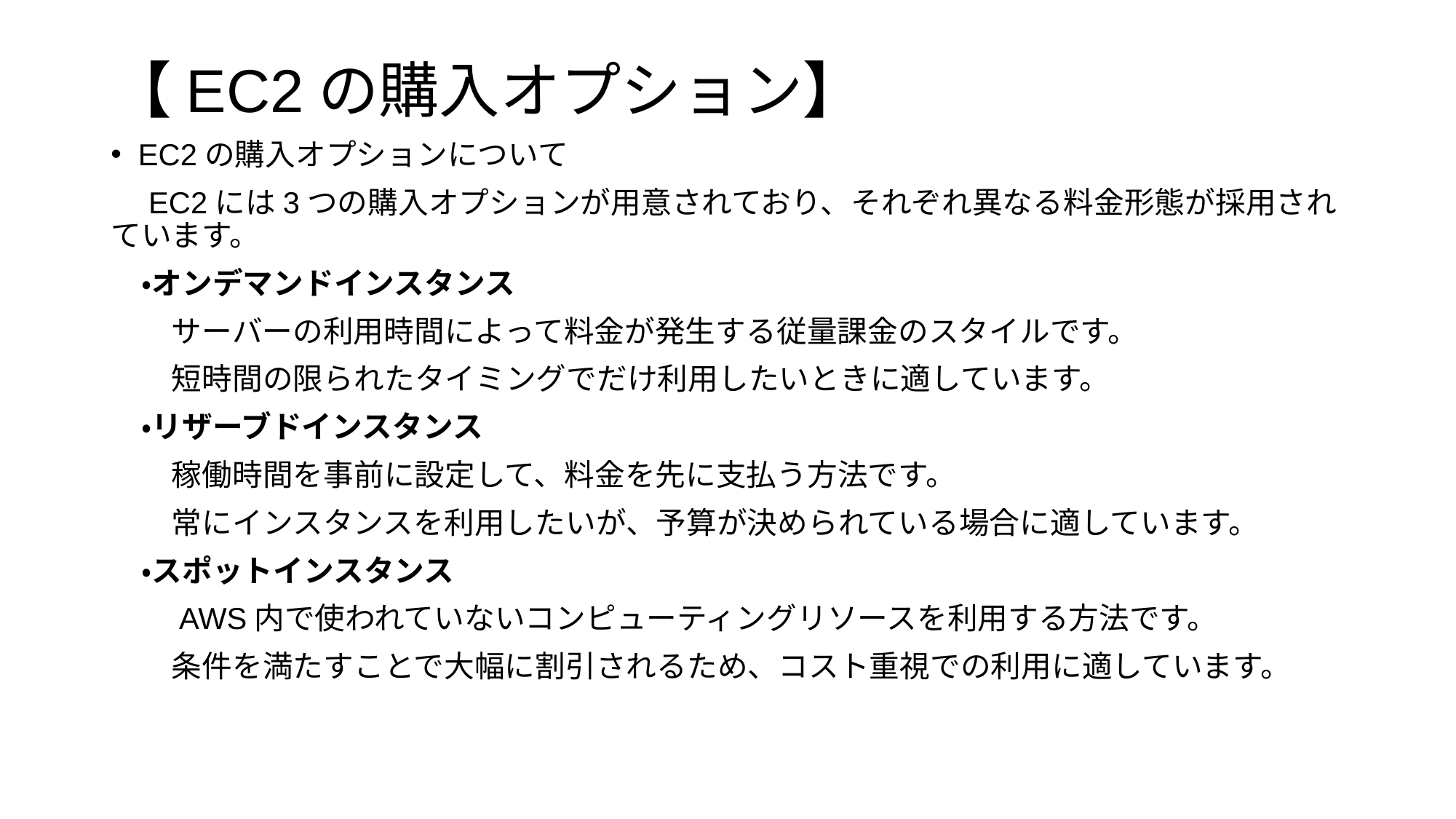

# 【EC2の購入オプション】
EC2の購入オプションについて
　EC2には3つの購入オプションが用意されており、それぞれ異なる料金形態が採用されています。
　・オンデマンドインスタンス
　　サーバーの利用時間によって料金が発生する従量課金のスタイルです。
　　短時間の限られたタイミングでだけ利用したいときに適しています。
　・リザーブドインスタンス
　　稼働時間を事前に設定して、料金を先に支払う方法です。
　　常にインスタンスを利用したいが、予算が決められている場合に適しています。
　・スポットインスタンス
　　AWS内で使われていないコンピューティングリソースを利用する方法です。
　　条件を満たすことで大幅に割引されるため、コスト重視での利用に適しています。